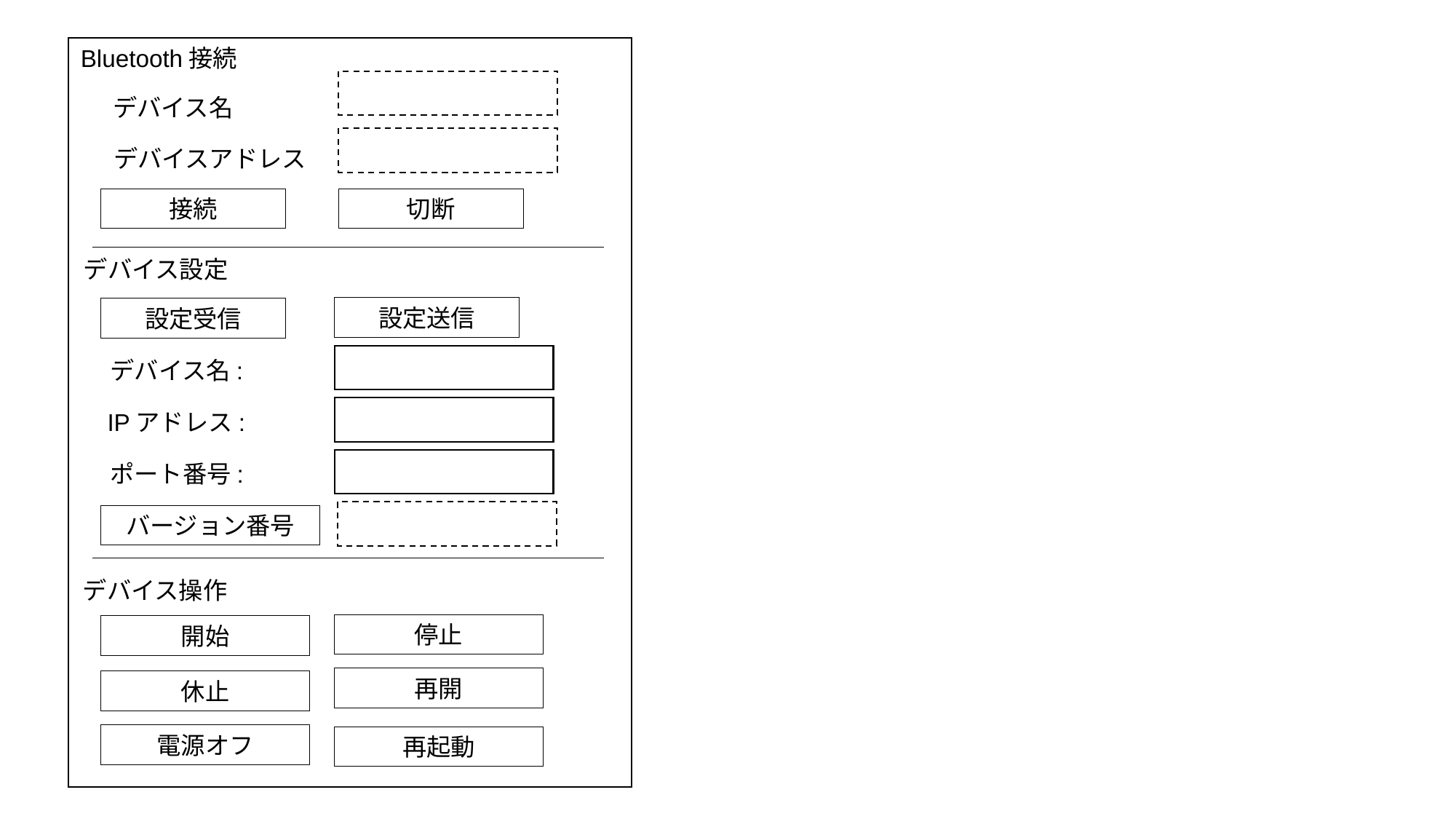

Bluetooth接続

デバイス名

デバイスアドレス
接続
切断
デバイス設定
設定送信
設定受信

デバイス名:

IPアドレス:

ポート番号:

バージョン番号
デバイス操作
停止
開始
再開
休止
電源オフ
再起動